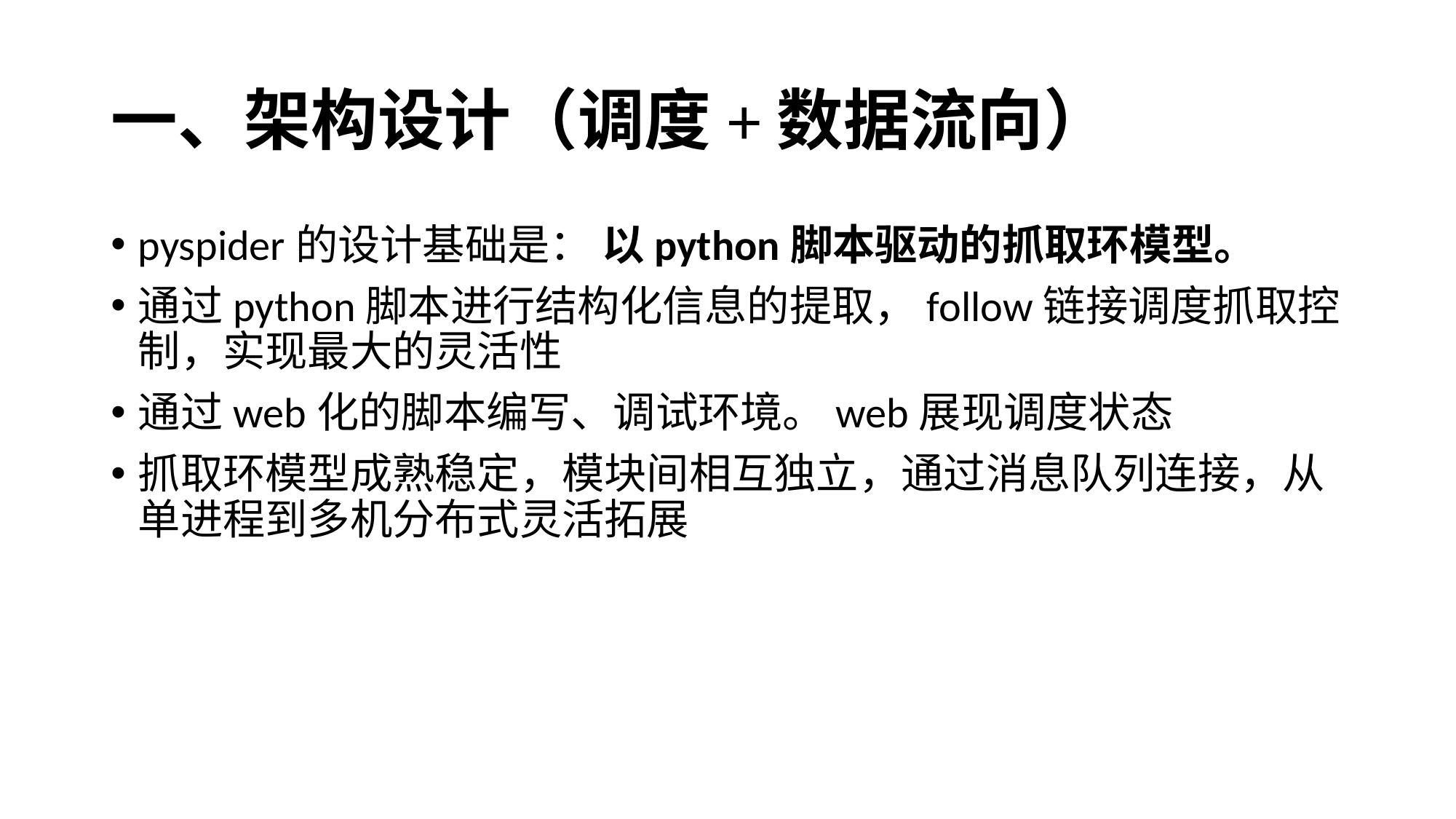

# 一、架构设计（调度+数据流向）
pyspider的设计基础是： 以python脚本驱动的抓取环模型。
通过python脚本进行结构化信息的提取，follow链接调度抓取控制，实现最大的灵活性
通过web化的脚本编写、调试环境。web展现调度状态
抓取环模型成熟稳定，模块间相互独立，通过消息队列连接，从单进程到多机分布式灵活拓展